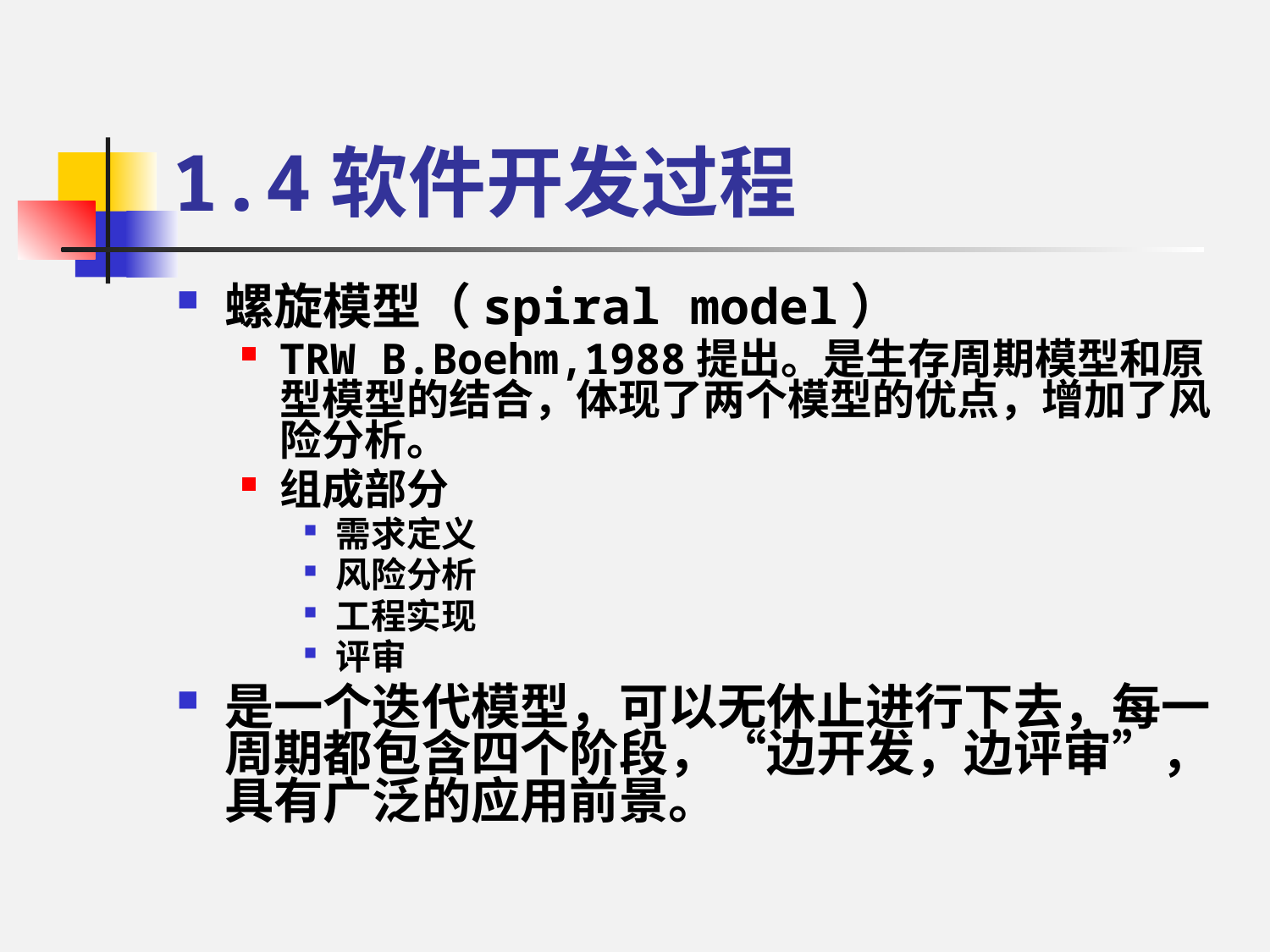

# 1.4软件开发过程
螺旋模型（spiral model）
TRW B.Boehm,1988提出。是生存周期模型和原型模型的结合，体现了两个模型的优点，增加了风险分析。
组成部分
需求定义
风险分析
工程实现
评审
是一个迭代模型，可以无休止进行下去，每一周期都包含四个阶段，“边开发，边评审”，具有广泛的应用前景。
27